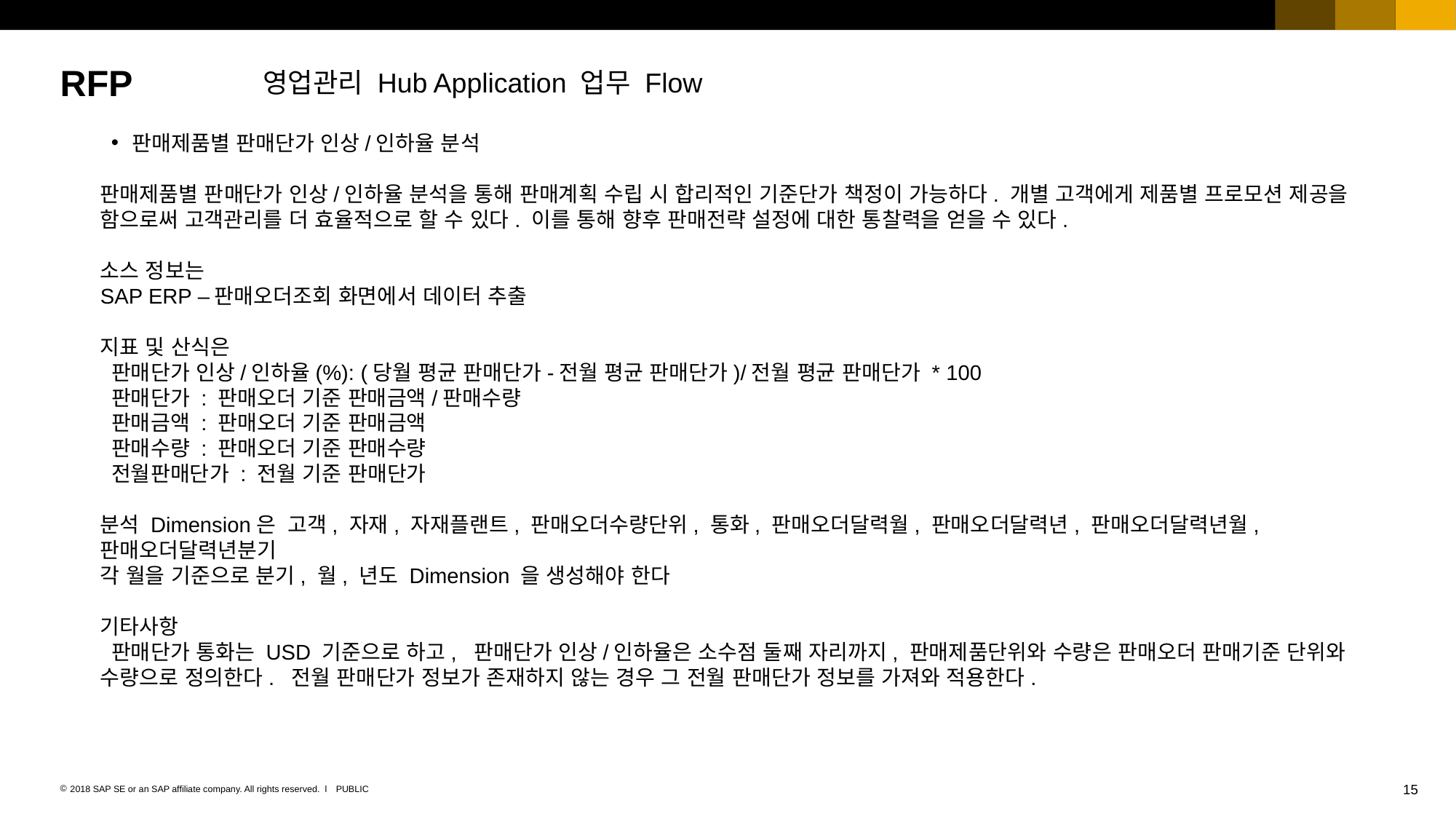

# RFP
영업관리 Hub Application 업무 Flow
 판매제품별 판매단가 인상/인하율 분석

판매제품별 판매단가 인상/인하율 분석을 통해 판매계획 수립 시 합리적인 기준단가 책정이 가능하다. 개별 고객에게 제품별 프로모션 제공을 함으로써 고객관리를 더 효율적으로 할 수 있다. 이를 통해 향후 판매전략 설정에 대한 통찰력을 얻을 수 있다.

소스 정보는
SAP ERP –판매오더조회 화면에서 데이터 추출

지표 및 산식은
 판매단가 인상/인하율(%): (당월 평균 판매단가-전월 평균 판매단가)/전월 평균 판매단가 * 100
 판매단가 : 판매오더 기준 판매금액/판매수량
 판매금액 : 판매오더 기준 판매금액
 판매수량 : 판매오더 기준 판매수량
 전월판매단가 : 전월 기준 판매단가

분석 Dimension은  고객, 자재, 자재플랜트, 판매오더수량단위, 통화, 판매오더달력월, 판매오더달력년, 판매오더달력년월, 판매오더달력년분기
각 월을 기준으로 분기, 월, 년도 Dimension 을 생성해야 한다

기타사항
 판매단가 통화는 USD 기준으로 하고,  판매단가 인상/인하율은 소수점 둘째 자리까지, 판매제품단위와 수량은 판매오더 판매기준 단위와 수량으로 정의한다.  전월 판매단가 정보가 존재하지 않는 경우 그 전월 판매단가 정보를 가져와 적용한다.